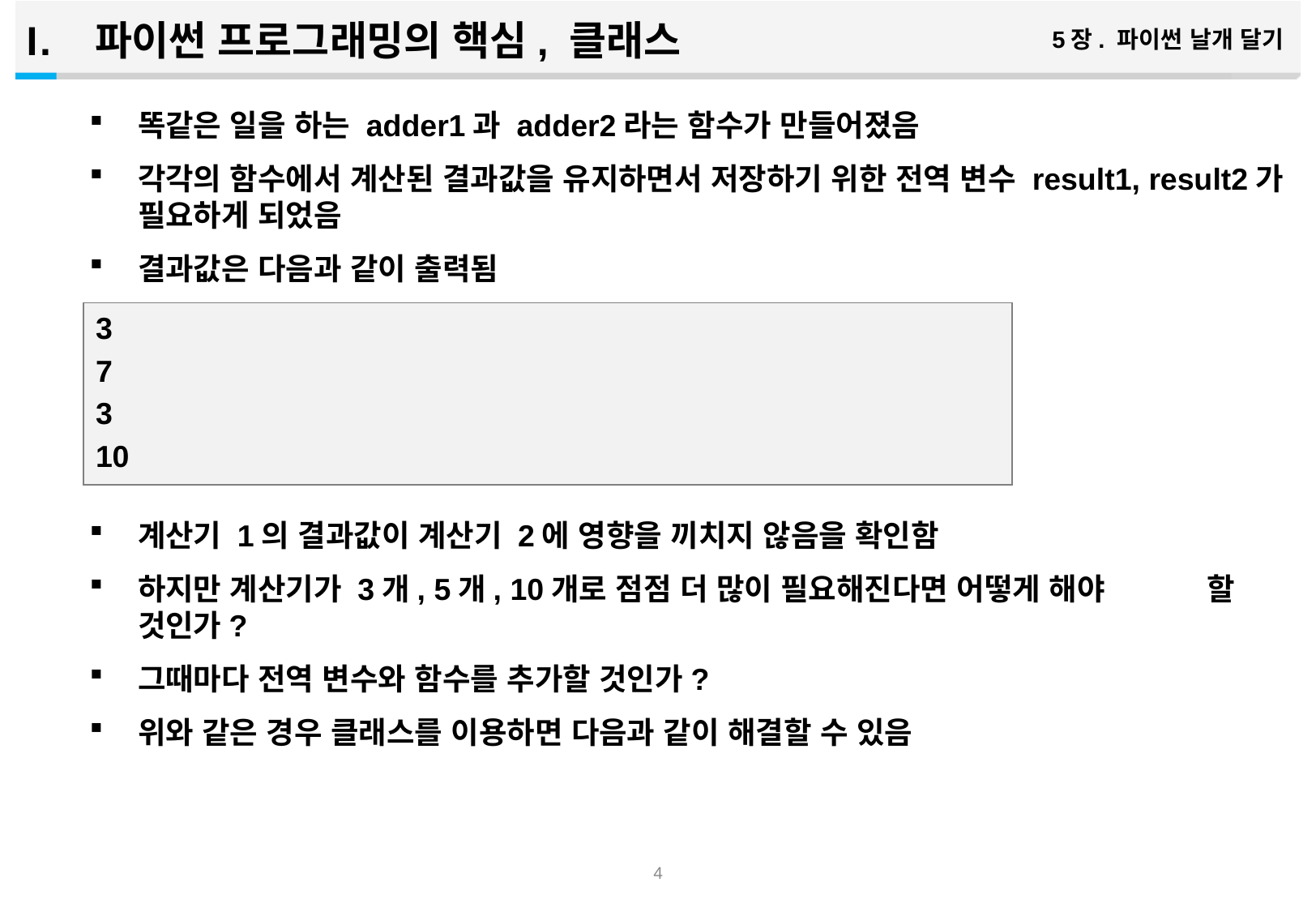

파이썬 프로그래밍의 핵심, 클래스
5장. 파이썬 날개 달기
똑같은 일을 하는 adder1과 adder2라는 함수가 만들어졌음
각각의 함수에서 계산된 결과값을 유지하면서 저장하기 위한 전역 변수 result1, result2가 필요하게 되었음
결과값은 다음과 같이 출력됨

계산기 1의 결과값이 계산기 2에 영향을 끼치지 않음을 확인함
하지만 계산기가 3개, 5개, 10개로 점점 더 많이 필요해진다면 어떻게 해야            할 것인가?
그때마다 전역 변수와 함수를 추가할 것인가?
위와 같은 경우 클래스를 이용하면 다음과 같이 해결할 수 있음
3
7
3
10
4